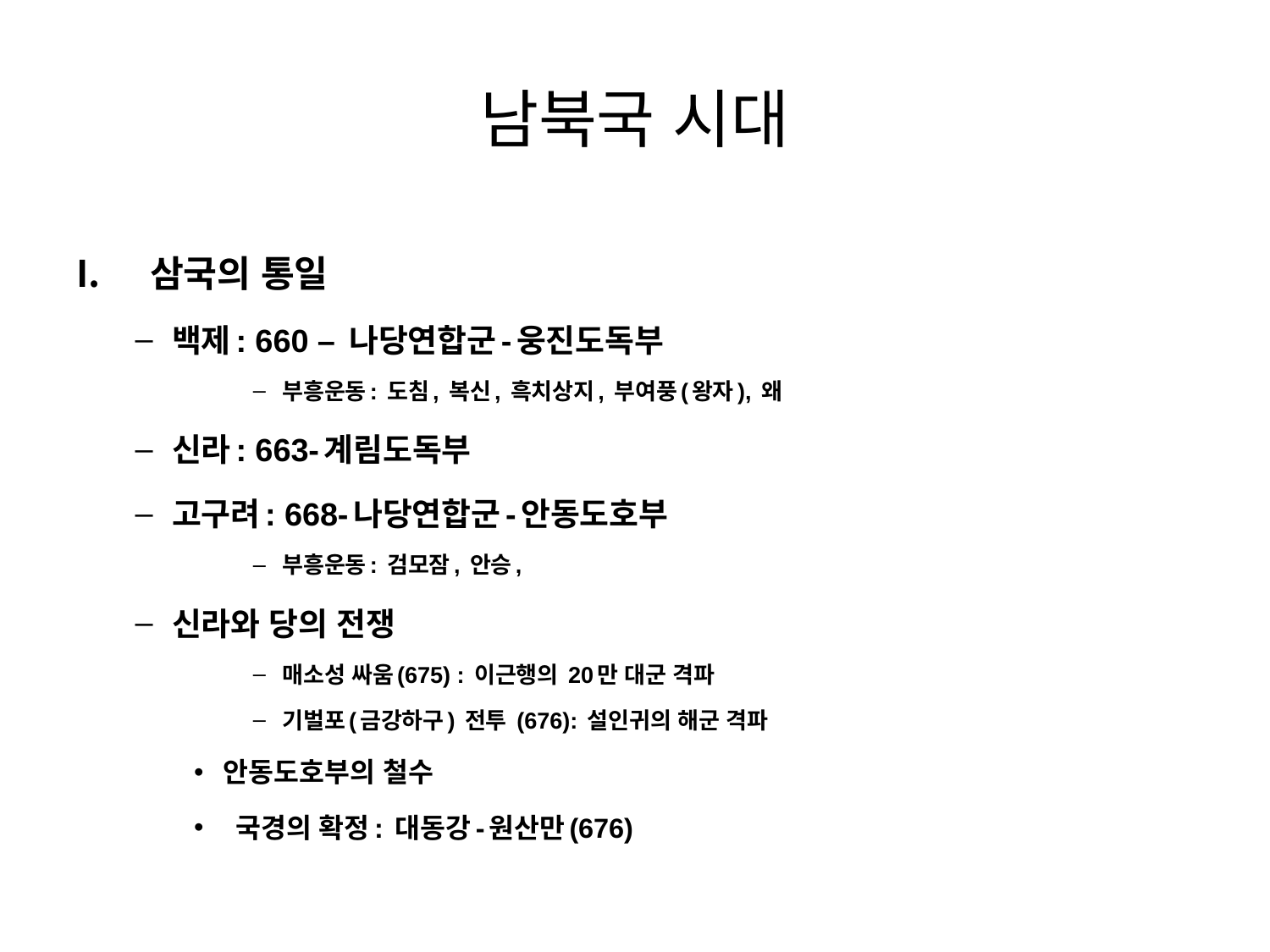

# 남북국 시대
삼국의 통일
백제: 660 – 나당연합군-웅진도독부
부흥운동: 도침, 복신, 흑치상지, 부여풍(왕자), 왜
신라: 663-계림도독부
고구려: 668-나당연합군-안동도호부
부흥운동: 검모잠, 안승,
신라와 당의 전쟁
매소성 싸움(675) : 이근행의 20만 대군 격파
기벌포(금강하구) 전투 (676): 설인귀의 해군 격파
안동도호부의 철수
 국경의 확정: 대동강-원산만(676)